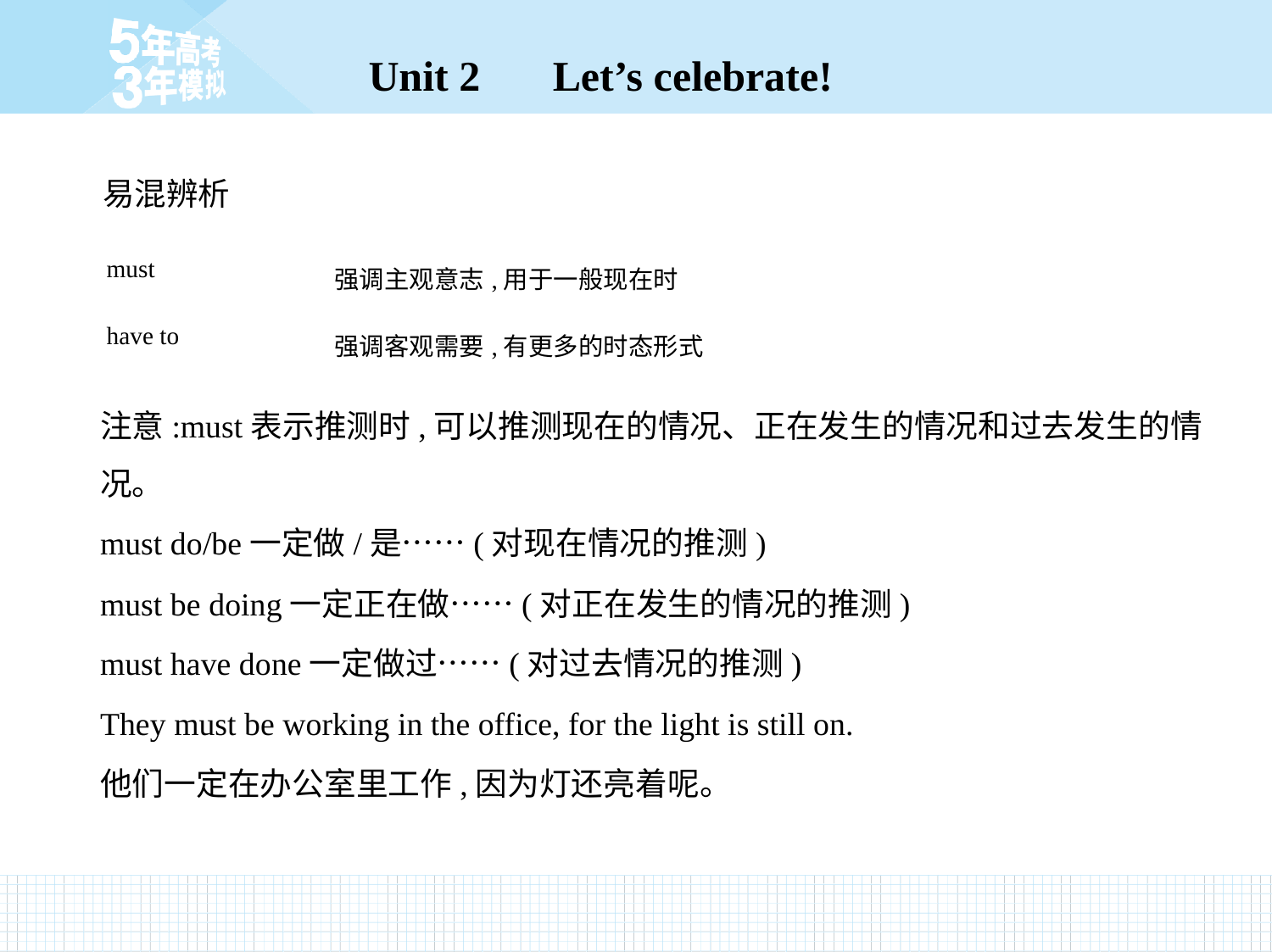

易混辨析
| must | 强调主观意志,用于一般现在时 |
| --- | --- |
| have to | 强调客观需要,有更多的时态形式 |
注意:must表示推测时,可以推测现在的情况、正在发生的情况和过去发生的情
况。
must do/be一定做/是……(对现在情况的推测)
must be doing一定正在做……(对正在发生的情况的推测)
must have done一定做过……(对过去情况的推测)
They must be working in the office, for the light is still on.
他们一定在办公室里工作,因为灯还亮着呢。